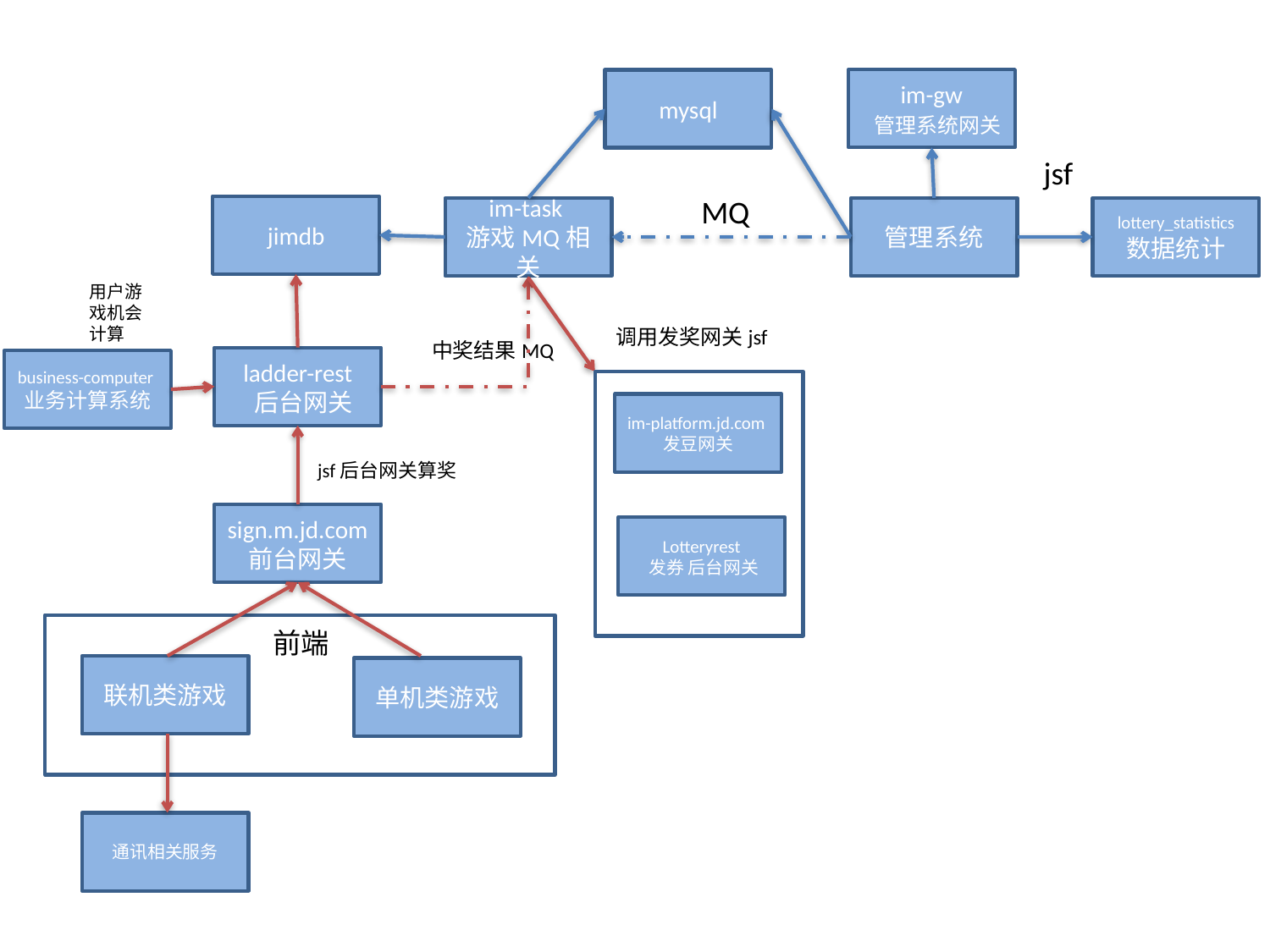

im-gw
 管理系统网关
mysql
jsf
MQ
jimdb
im-task
游戏MQ相关
管理系统
lottery_statistics
数据统计
用户游戏机会计算
调用发奖网关jsf
中奖结果MQ
ladder-rest
 后台网关
business-computer
业务计算系统
im-task 主要接游戏相关的MQ
im-platform.jd.com发豆网关
jsf后台网关算奖
sign.m.jd.com
前台网关
Lotteryrest
 发券 后台网关
前端
前端
联机类游戏
单机类游戏
通讯相关服务